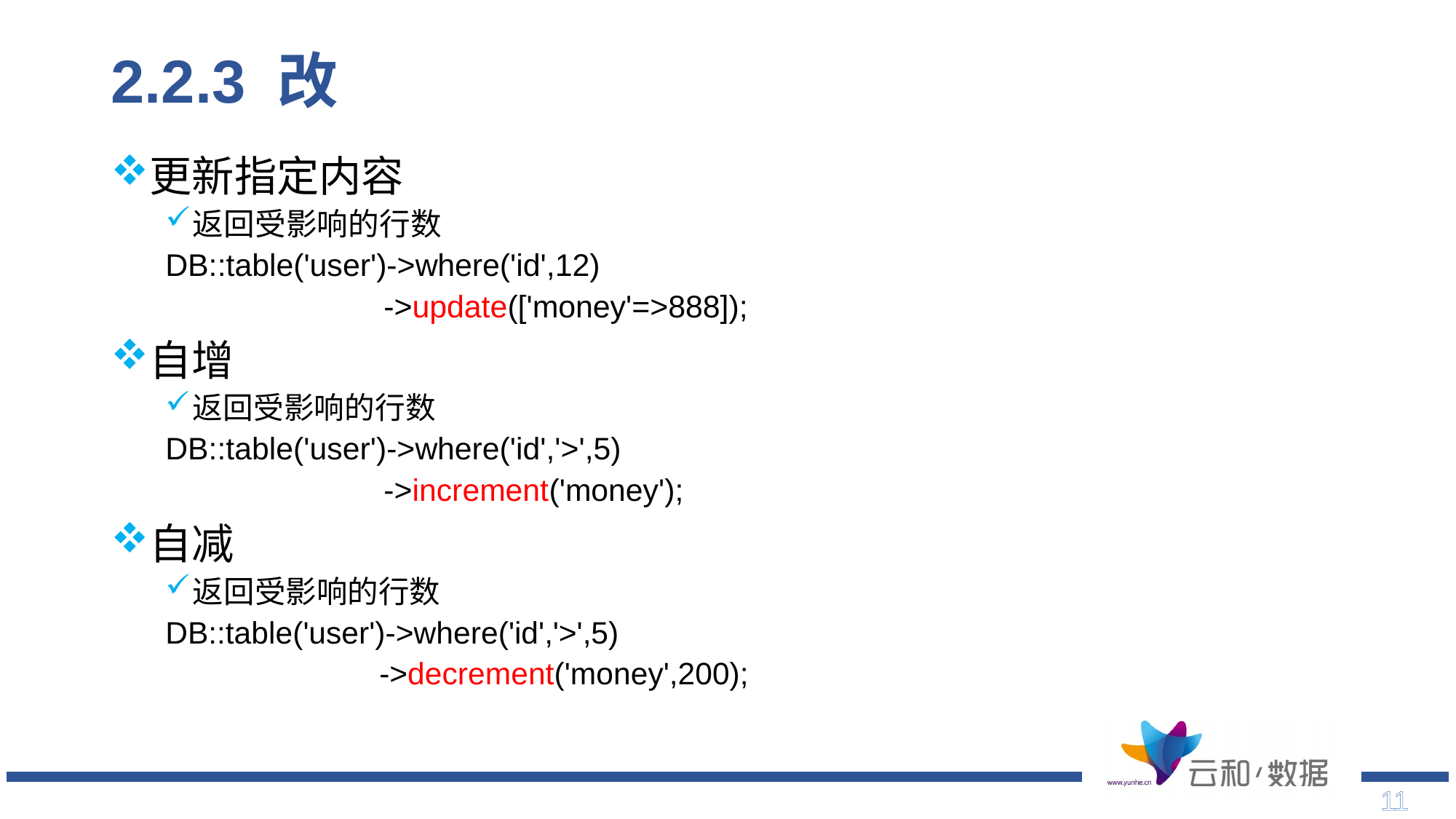

# 2.2.3 改
更新指定内容
返回受影响的行数
DB::table('user')->where('id',12)
                         ->update(['money'=>888]);
自增
返回受影响的行数
DB::table('user')->where('id','>',5)
                         ->increment('money');
自减
返回受影响的行数
DB::table('user')->where('id','>',5)
                         ->decrement('money',200);